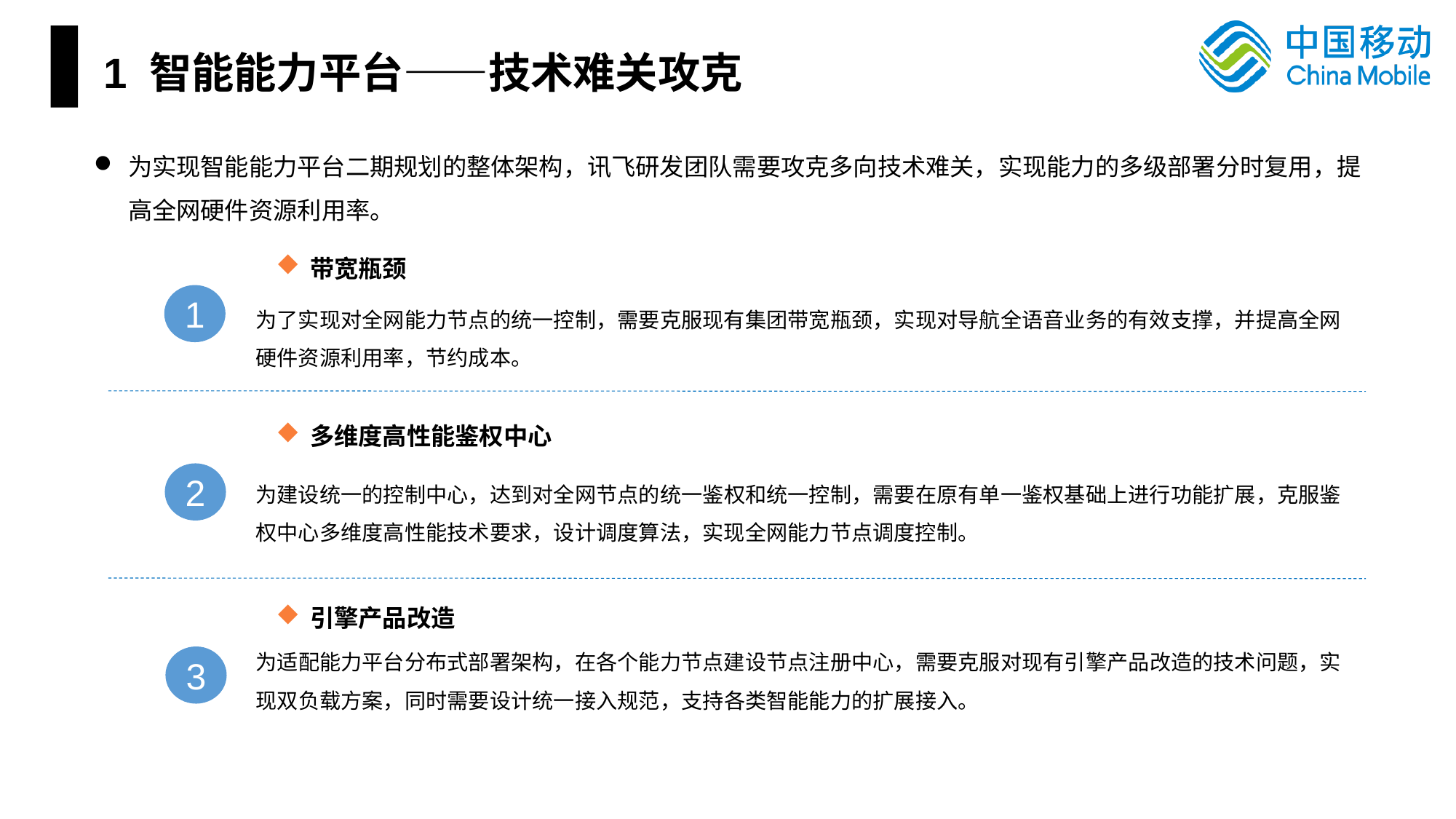

1 智能能力平台——技术难关攻克
为实现智能能力平台二期规划的整体架构，讯飞研发团队需要攻克多向技术难关，实现能力的多级部署分时复用，提高全网硬件资源利用率。
带宽瓶颈
1
为了实现对全网能力节点的统一控制，需要克服现有集团带宽瓶颈，实现对导航全语音业务的有效支撑，并提高全网硬件资源利用率，节约成本。
多维度高性能鉴权中心
2
为建设统一的控制中心，达到对全网节点的统一鉴权和统一控制，需要在原有单一鉴权基础上进行功能扩展，克服鉴权中心多维度高性能技术要求，设计调度算法，实现全网能力节点调度控制。
引擎产品改造
为适配能力平台分布式部署架构，在各个能力节点建设节点注册中心，需要克服对现有引擎产品改造的技术问题，实现双负载方案，同时需要设计统一接入规范，支持各类智能能力的扩展接入。
3